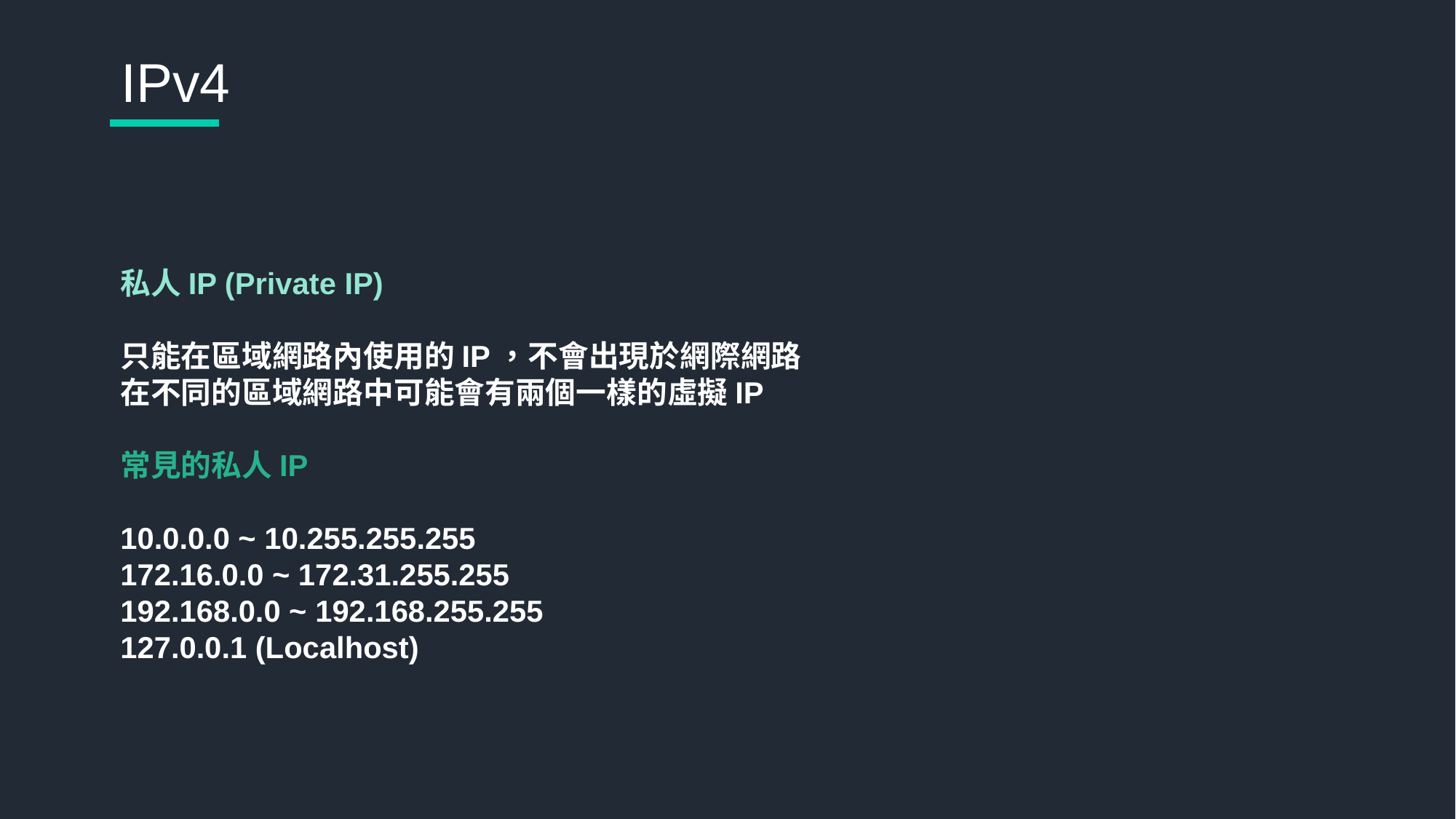

IPv4
私人IP (Private IP)
只能在區域網路內使用的IP，不會出現於網際網路
在不同的區域網路中可能會有兩個一樣的虛擬IP
常見的私人IP
10.0.0.0 ~ 10.255.255.255
172.16.0.0 ~ 172.31.255.255
192.168.0.0 ~ 192.168.255.255
127.0.0.1 (Localhost)